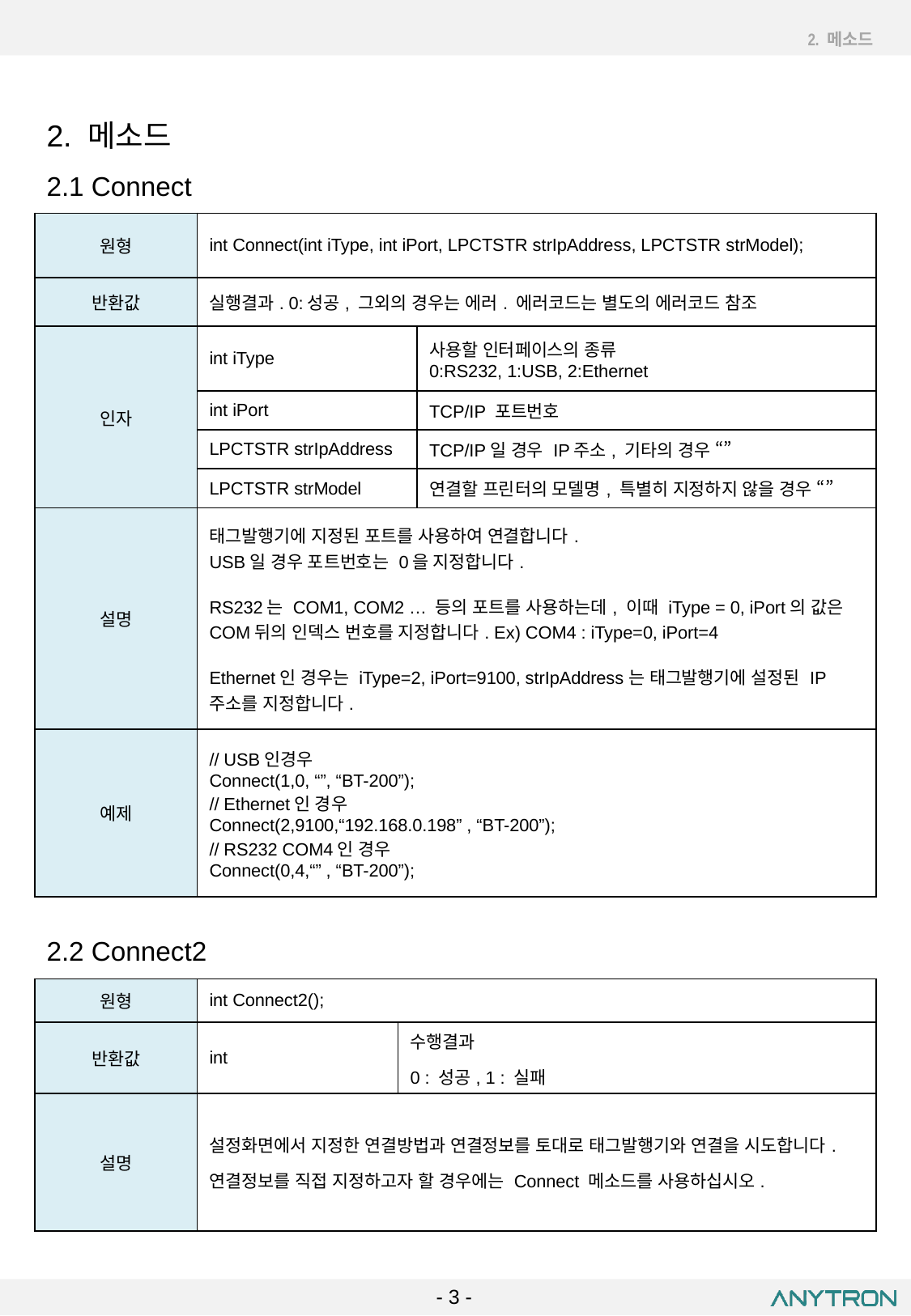

2. 메소드
2. 메소드
2.1 Connect
| 원형 | int Connect(int iType, int iPort, LPCTSTR strIpAddress, LPCTSTR strModel); |  |
| --- | --- | --- |
| 반환값 | 실행결과. 0:성공, 그외의 경우는 에러. 에러코드는 별도의 에러코드 참조 |  |
| 인자 | int iType | 사용할 인터페이스의 종류 0:RS232, 1:USB, 2:Ethernet |
|  | int iPort | TCP/IP 포트번호 |
|  | LPCTSTR strIpAddress | TCP/IP일 경우 IP주소, 기타의 경우 “” |
|  | LPCTSTR strModel | 연결할 프린터의 모델명, 특별히 지정하지 않을 경우 “” |
| 설명 | 태그발행기에 지정된 포트를 사용하여 연결합니다. USB일 경우 포트번호는 0을 지정합니다. RS232는 COM1, COM2 … 등의 포트를 사용하는데, 이때 iType = 0, iPort의 값은 COM뒤의 인덱스 번호를 지정합니다. Ex) COM4 : iType=0, iPort=4 Ethernet인 경우는 iType=2, iPort=9100, strIpAddress는 태그발행기에 설정된 IP주소를 지정합니다. |  |
| 예제 | // USB인경우 Connect(1,0, “”, “BT-200”); // Ethernet인 경우 Connect(2,9100,“192.168.0.198” , “BT-200”); // RS232 COM4인 경우 Connect(0,4,“” , “BT-200”); |  |
2.2 Connect2
| 원형 | int Connect2(); |  |
| --- | --- | --- |
| 반환값 | int | 수행결과 0 : 성공, 1 : 실패 |
| 설명 | 설정화면에서 지정한 연결방법과 연결정보를 토대로 태그발행기와 연결을 시도합니다. 연결정보를 직접 지정하고자 할 경우에는 Connect 메소드를 사용하십시오. |  |